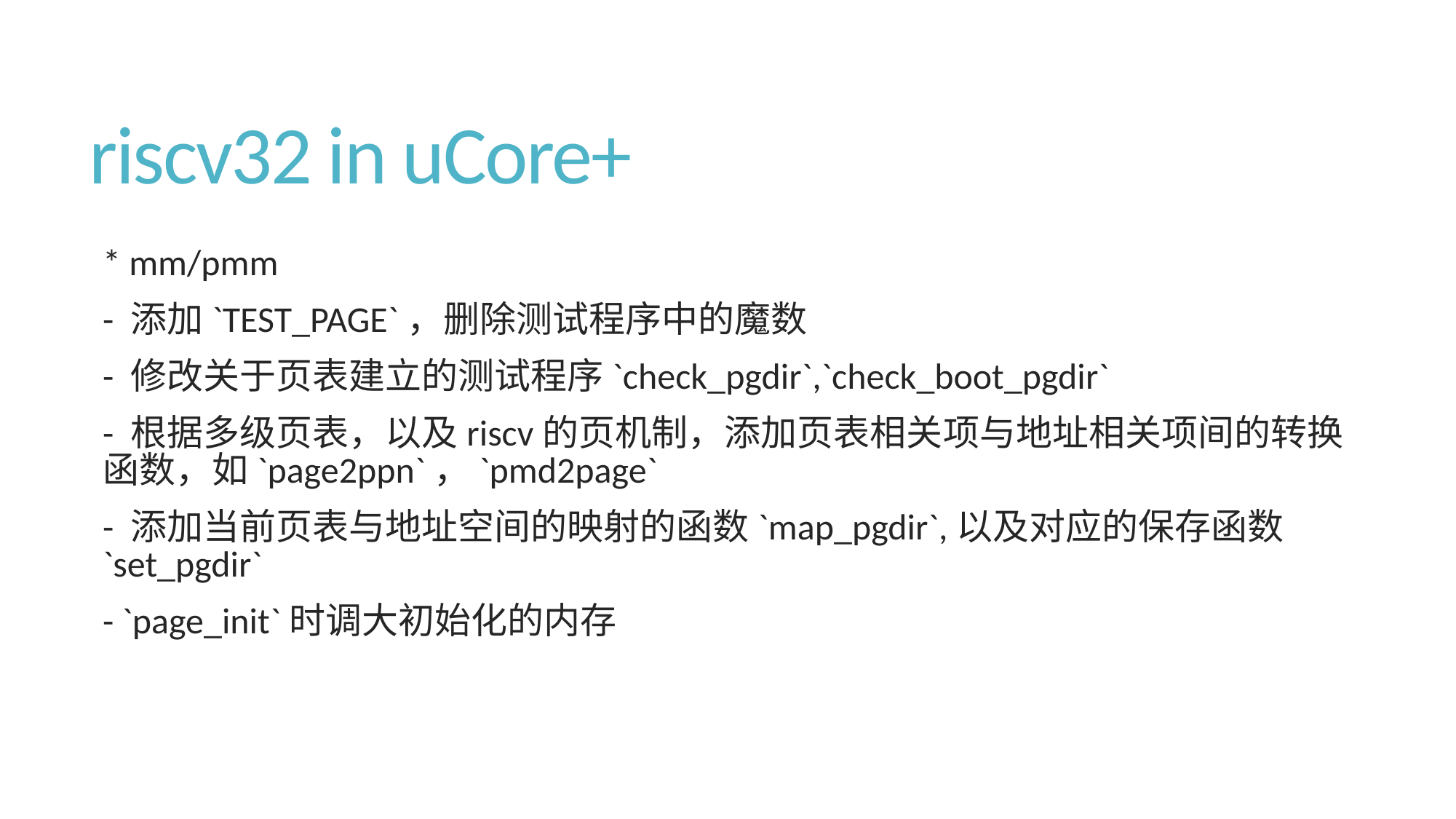

# riscv32 in uCore+
* mm/pmm
- 添加`TEST_PAGE`，删除测试程序中的魔数
- 修改关于页表建立的测试程序`check_pgdir`,`check_boot_pgdir`
- 根据多级页表，以及riscv的页机制，添加页表相关项与地址相关项间的转换函数，如`page2ppn`，`pmd2page`
- 添加当前页表与地址空间的映射的函数`map_pgdir`,以及对应的保存函数`set_pgdir`
- `page_init`时调大初始化的内存